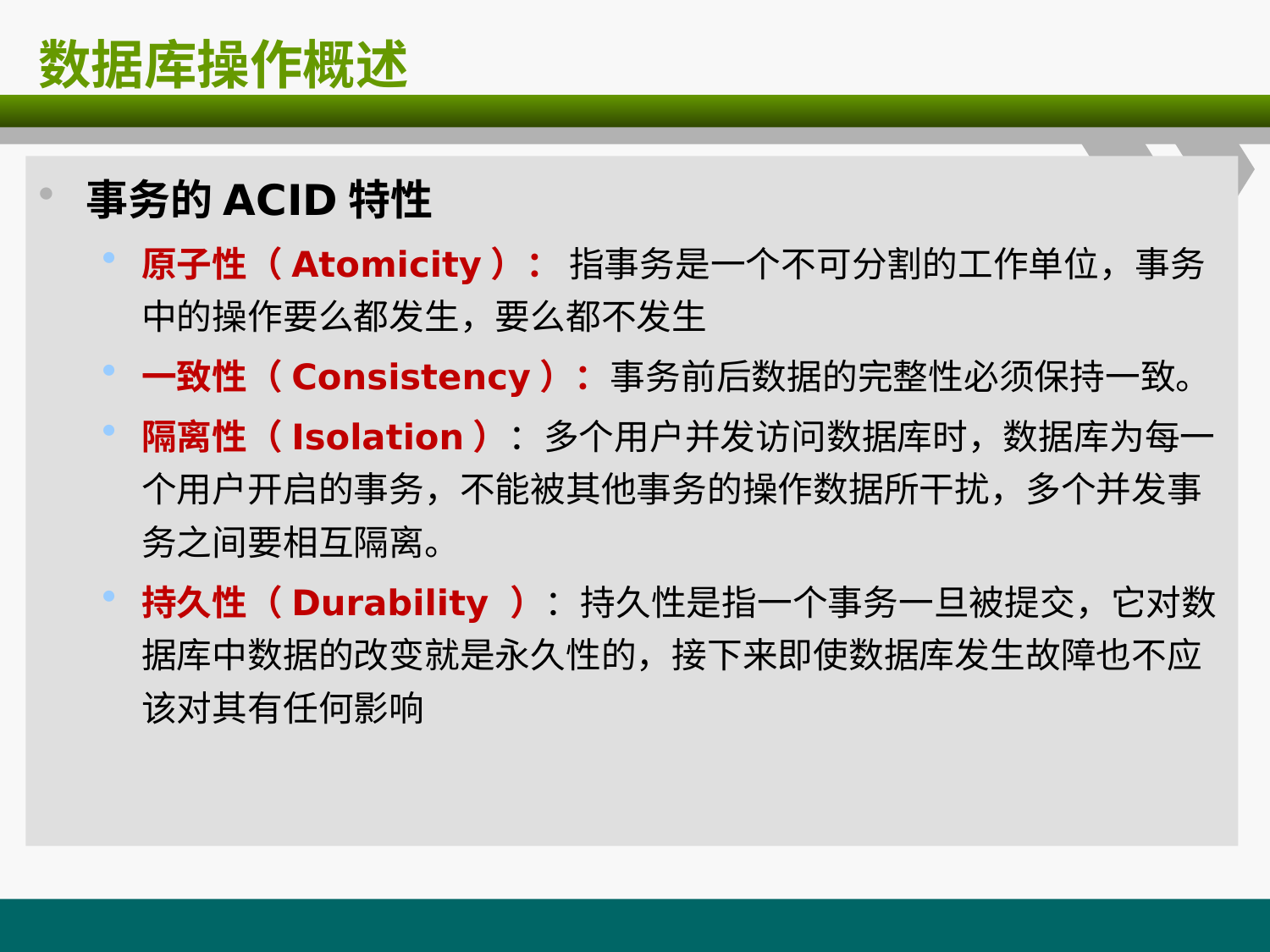

# 数据库操作概述
事务的ACID特性
原子性（Atomicity）： 指事务是一个不可分割的工作单位，事务中的操作要么都发生，要么都不发生
一致性（Consistency）：事务前后数据的完整性必须保持一致。
隔离性（Isolation）：多个用户并发访问数据库时，数据库为每一个用户开启的事务，不能被其他事务的操作数据所干扰，多个并发事务之间要相互隔离。
持久性（Durability ）：持久性是指一个事务一旦被提交，它对数据库中数据的改变就是永久性的，接下来即使数据库发生故障也不应该对其有任何影响